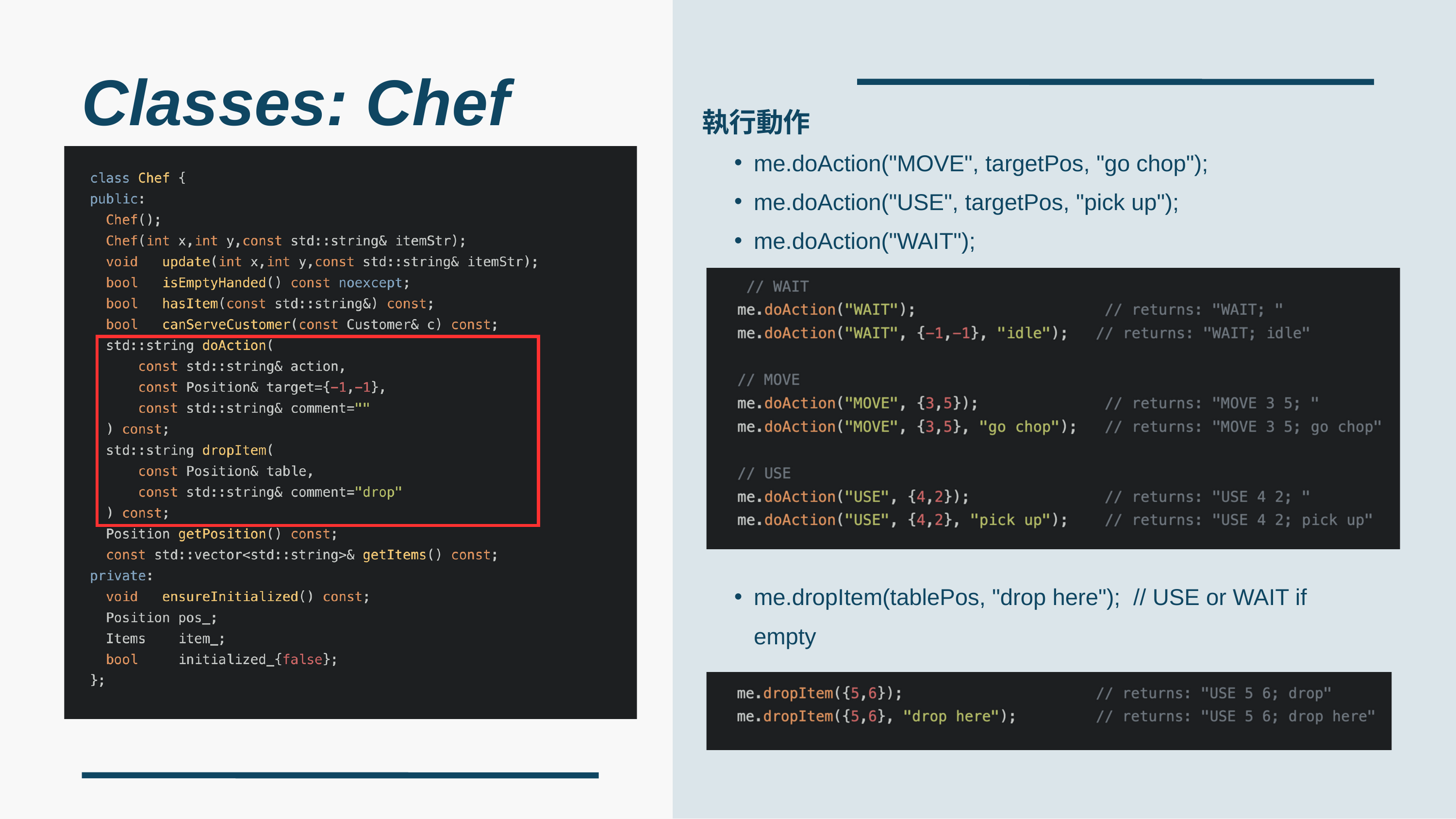

Classes: Chef

執行動作
me.doAction("MOVE", targetPos, "go chop");
me.doAction("USE", targetPos, "pick up");
me.doAction("WAIT");

me.dropItem(tablePos, "drop here");  // USE or WAIT if empty